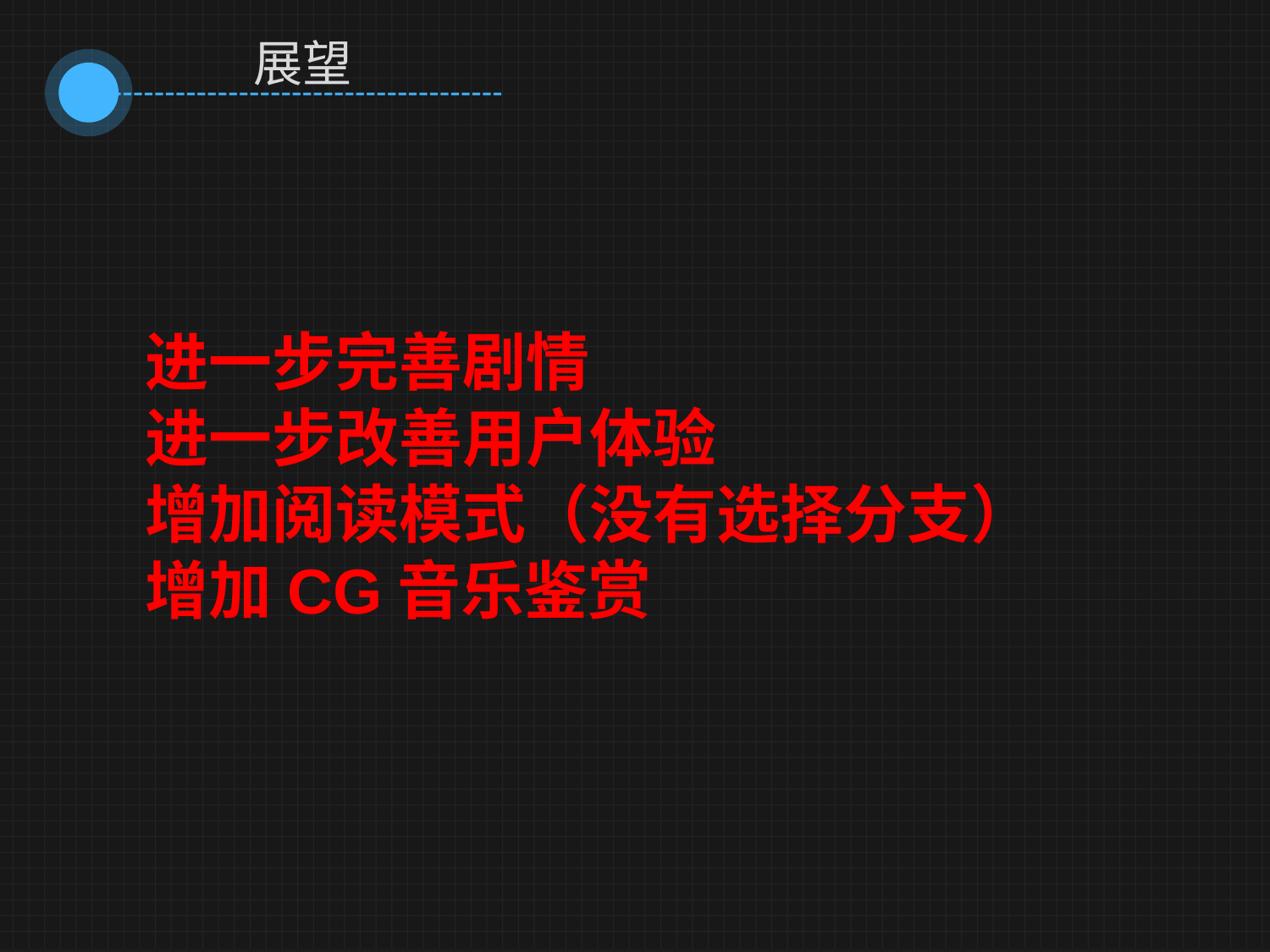

展望

--------------------------------------
进一步完善剧情
进一步改善用户体验
增加阅读模式（没有选择分支）
增加CG音乐鉴赏